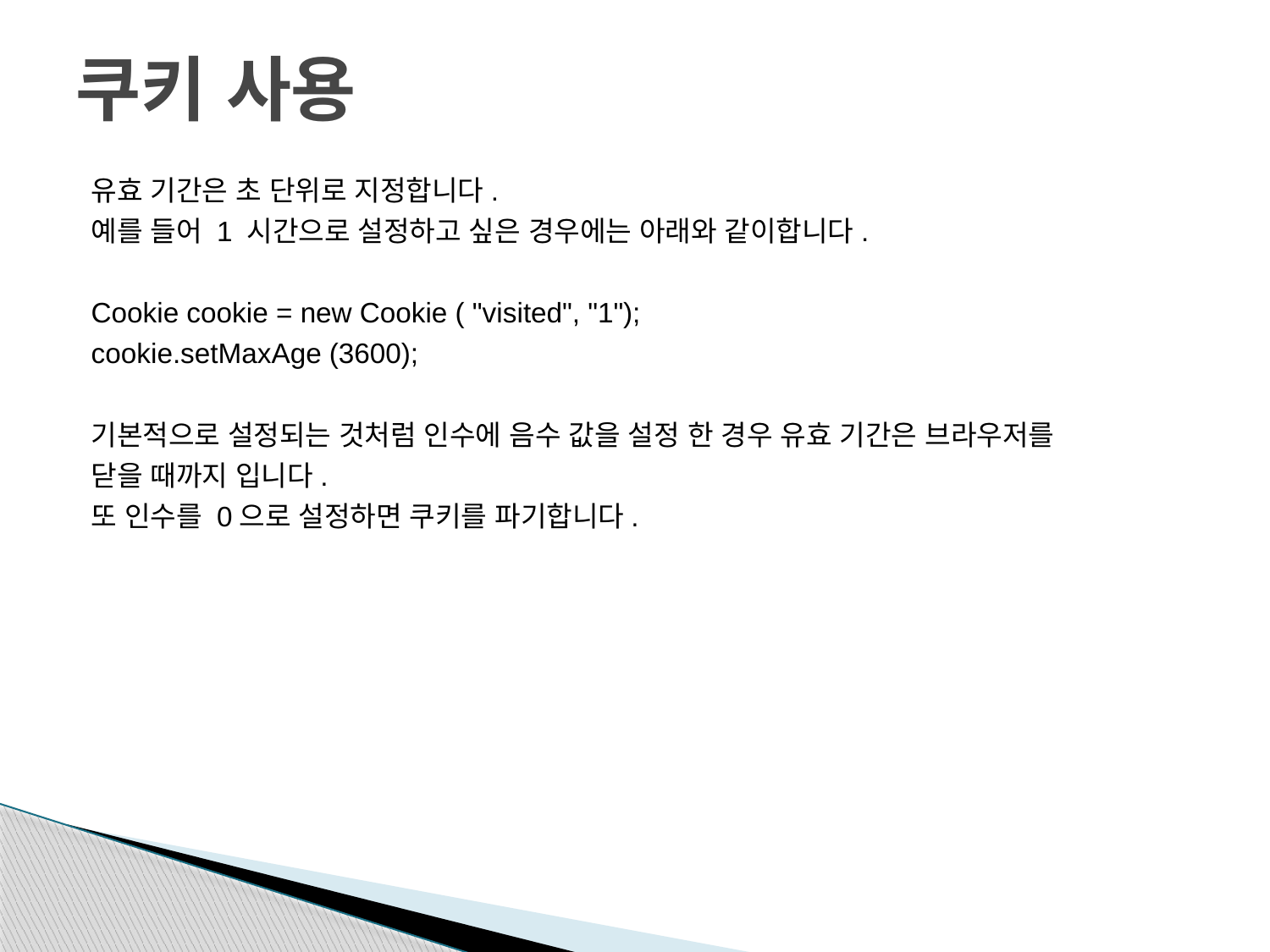

# 쿠키 사용
유효 기간은 초 단위로 지정합니다.
예를 들어 1 시간으로 설정하고 싶은 경우에는 아래와 같이합니다.

Cookie cookie = new Cookie ( "visited", "1");
cookie.setMaxAge (3600);

기본적으로 설정되는 것처럼 인수에 음수 값을 설정 한 경우 유효 기간은 브라우저를
닫을 때까지 입니다.
또 인수를 0으로 설정하면 쿠키를 파기합니다.